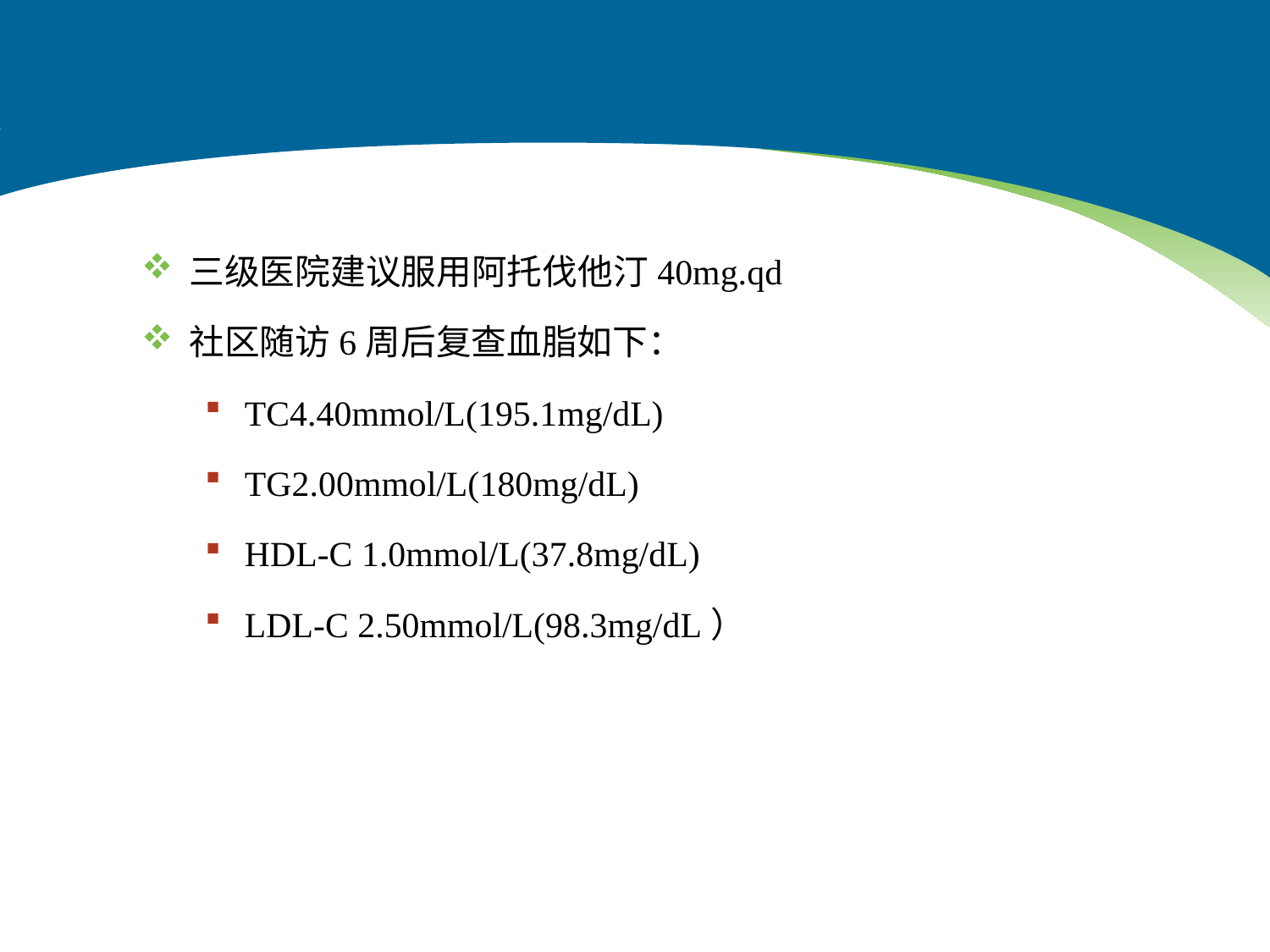

三级医院建议服用阿托伐他汀40mg.qd
社区随访6周后复查血脂如下：
TC4.40mmol/L(195.1mg/dL)
TG2.00mmol/L(180mg/dL)
HDL-C 1.0mmol/L(37.8mg/dL)
LDL-C 2.50mmol/L(98.3mg/dL）